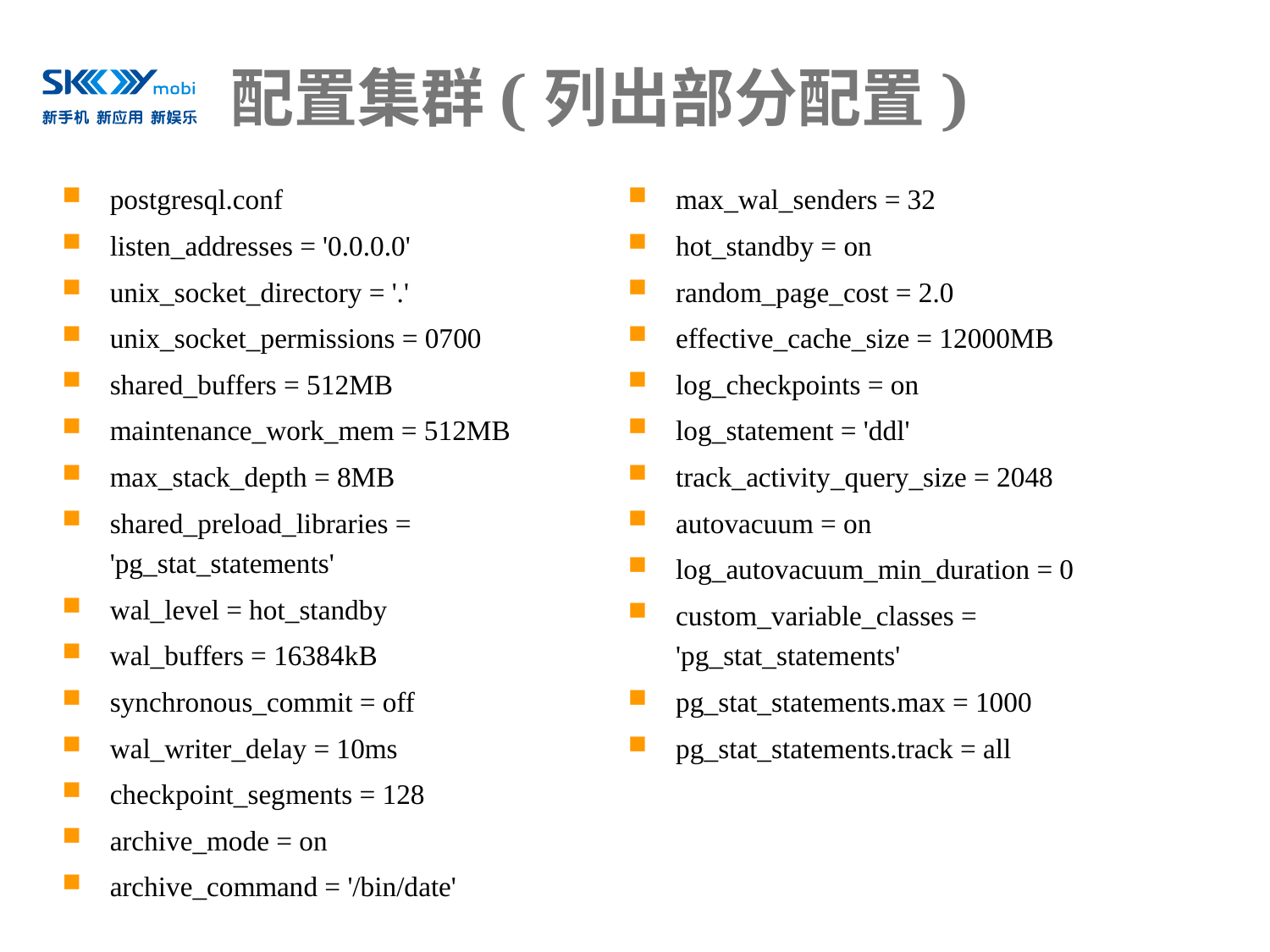

# 配置集群(列出部分配置)
postgresql.conf
listen_addresses = '0.0.0.0'
unix_socket_directory = '.'
unix_socket_permissions = 0700
shared_buffers = 512MB
maintenance_work_mem = 512MB
max_stack_depth = 8MB
shared_preload_libraries = 'pg_stat_statements'
wal_level = hot_standby
wal_buffers = 16384kB
synchronous_commit = off
wal_writer_delay = 10ms
checkpoint_segments = 128
archive_mode = on
archive_command = '/bin/date'

max_wal_senders = 32
hot_standby = on
random_page_cost = 2.0
effective_cache_size = 12000MB
log_checkpoints = on
log_statement = 'ddl'
track_activity_query_size = 2048
autovacuum = on
log_autovacuum_min_duration = 0
custom_variable_classes = 'pg_stat_statements'
pg_stat_statements.max = 1000
pg_stat_statements.track = all